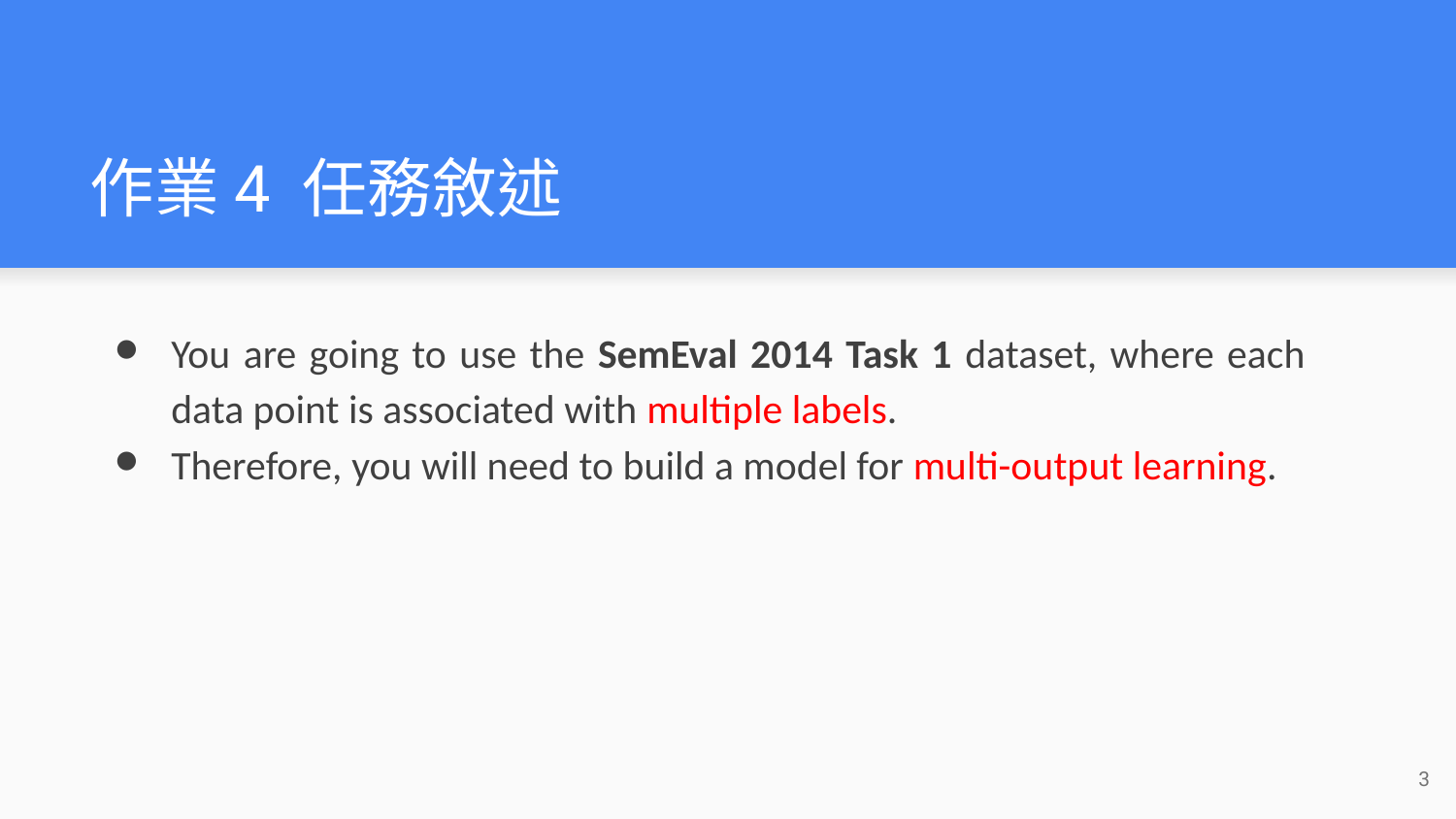

# 作業4 任務敘述
You are going to use the SemEval 2014 Task 1 dataset, where each data point is associated with multiple labels.
Therefore, you will need to build a model for multi-output learning.

3